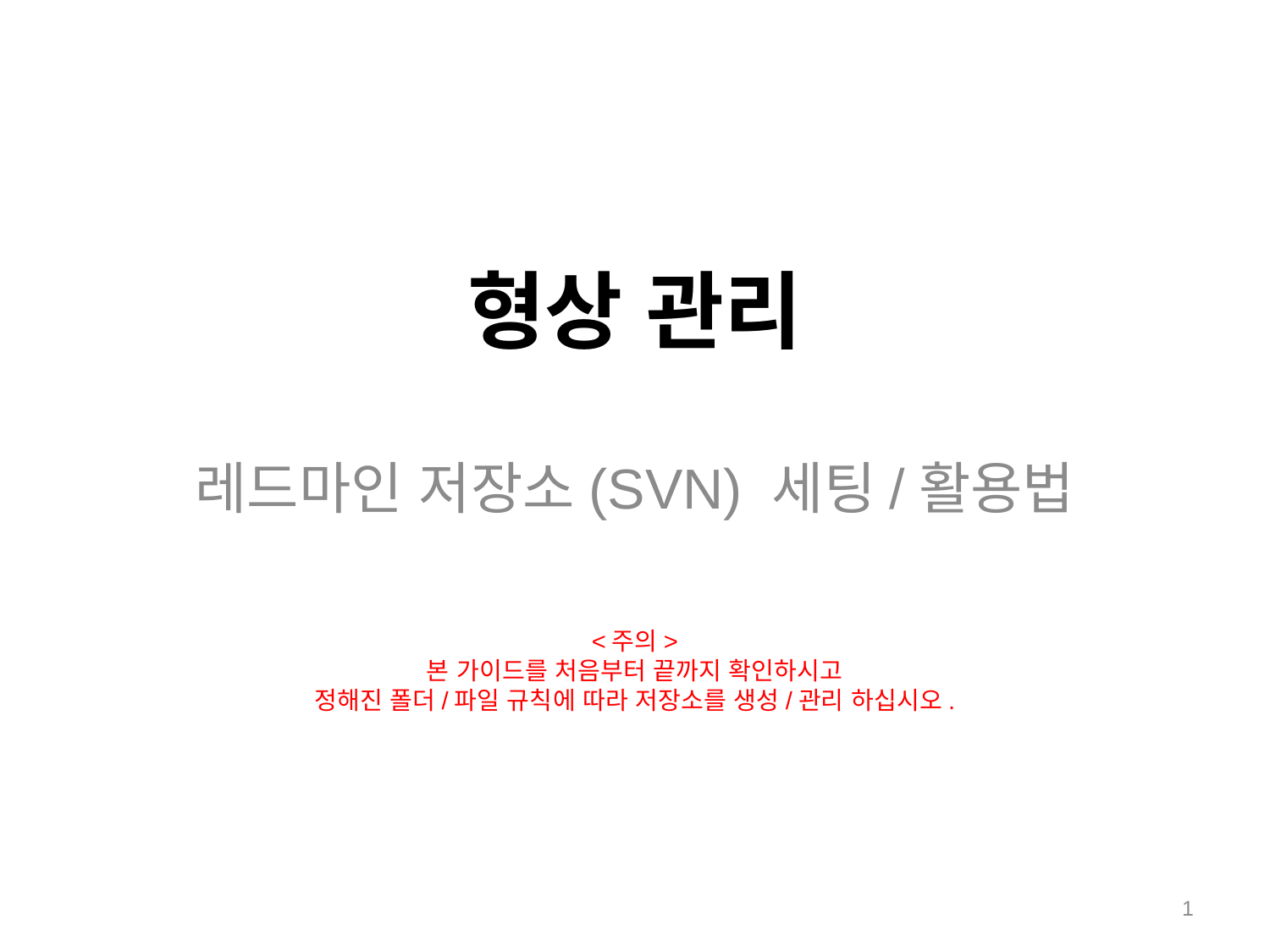

# 형상 관리
레드마인 저장소(SVN) 세팅/활용법
<주의>
본 가이드를 처음부터 끝까지 확인하시고
정해진 폴더/파일 규칙에 따라 저장소를 생성/관리 하십시오.
1